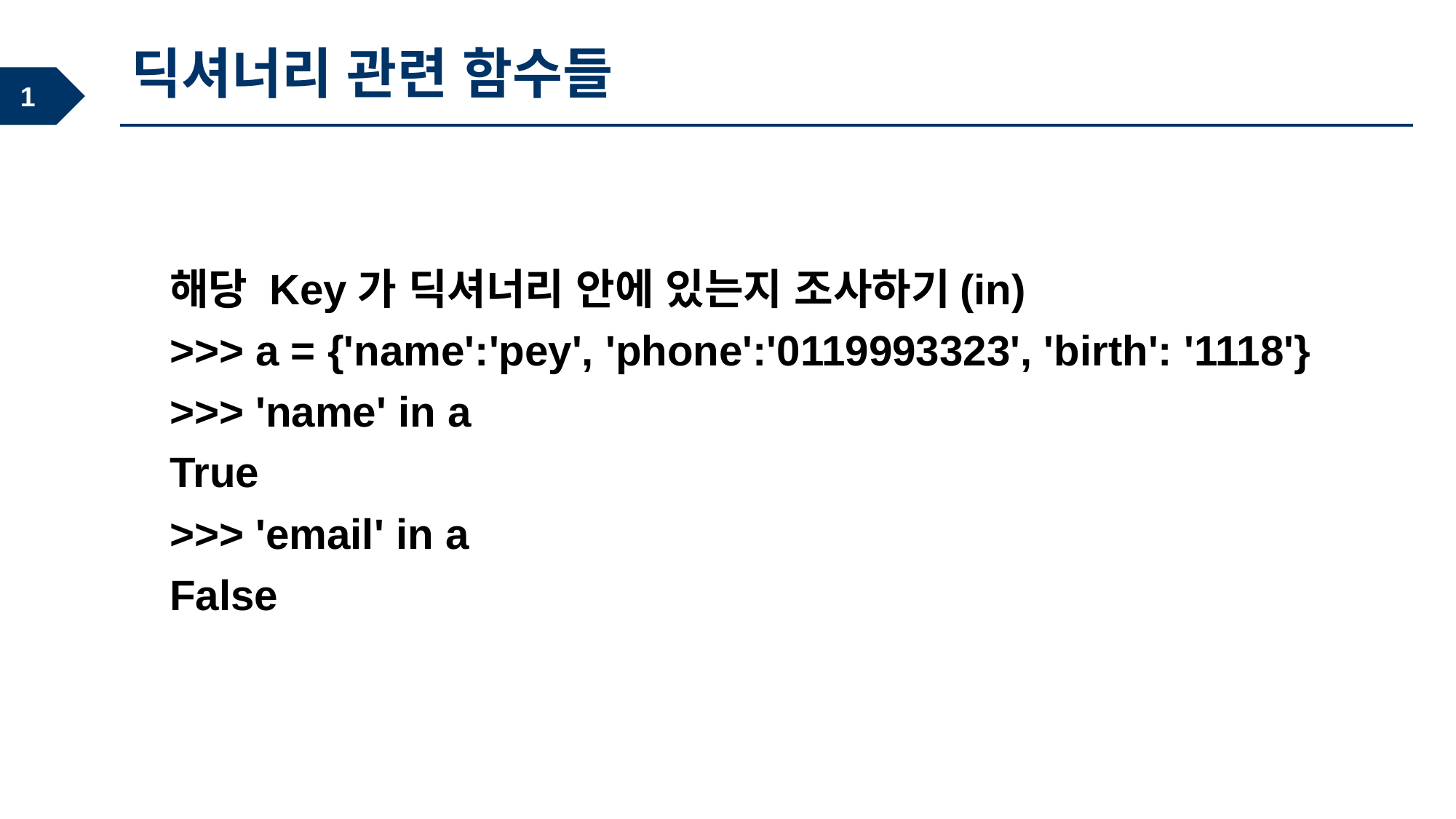

딕셔너리 관련 함수들
해당 Key가 딕셔너리 안에 있는지 조사하기(in)
>>> a = {'name':'pey', 'phone':'0119993323', 'birth': '1118'}
>>> 'name' in a
True
>>> 'email' in a
False